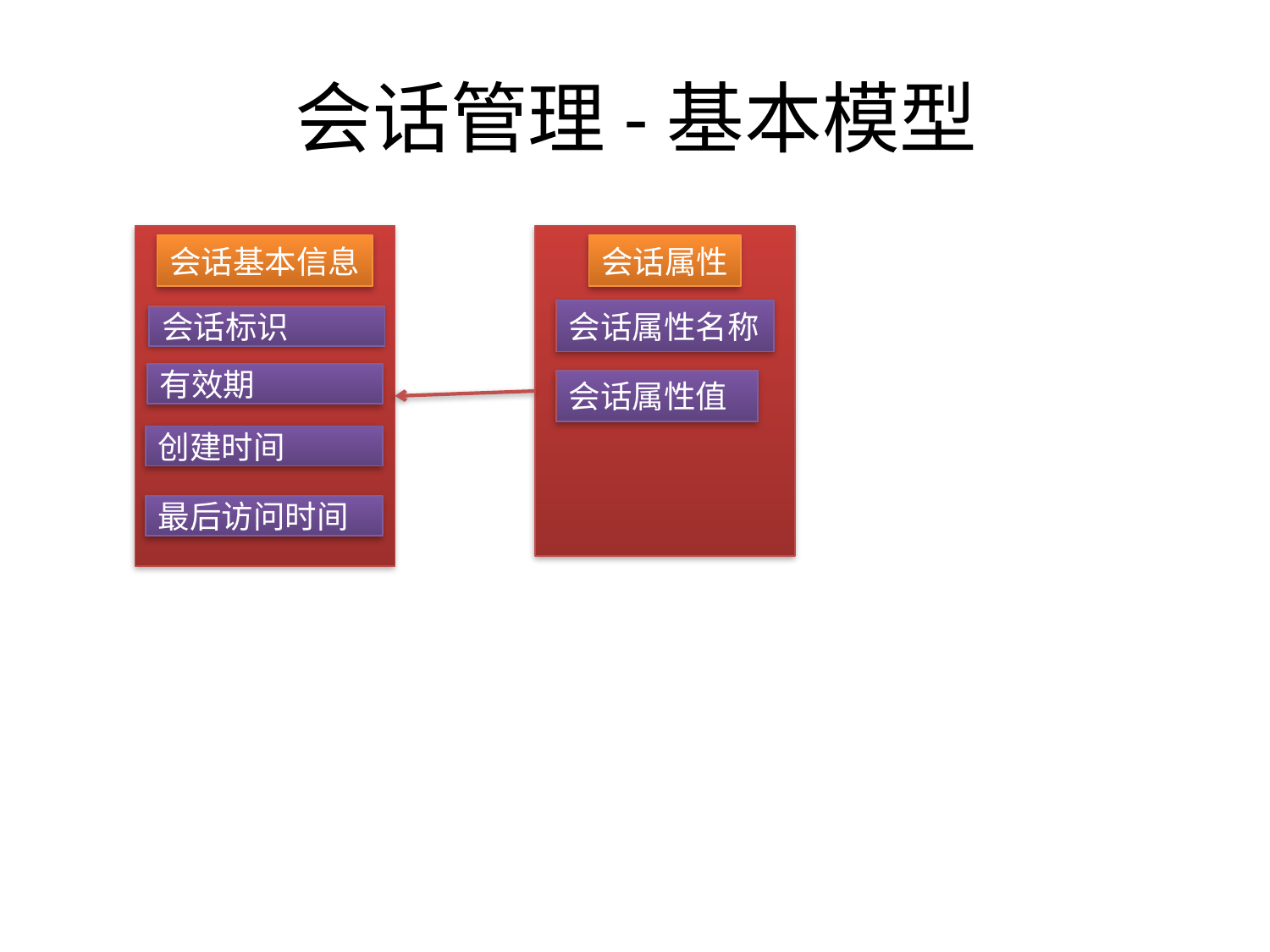

# 会话管理-基本模型

会话基本信息
会话属性
会话属性名称
会话标识
有效期
会话属性值
创建时间
最后访问时间